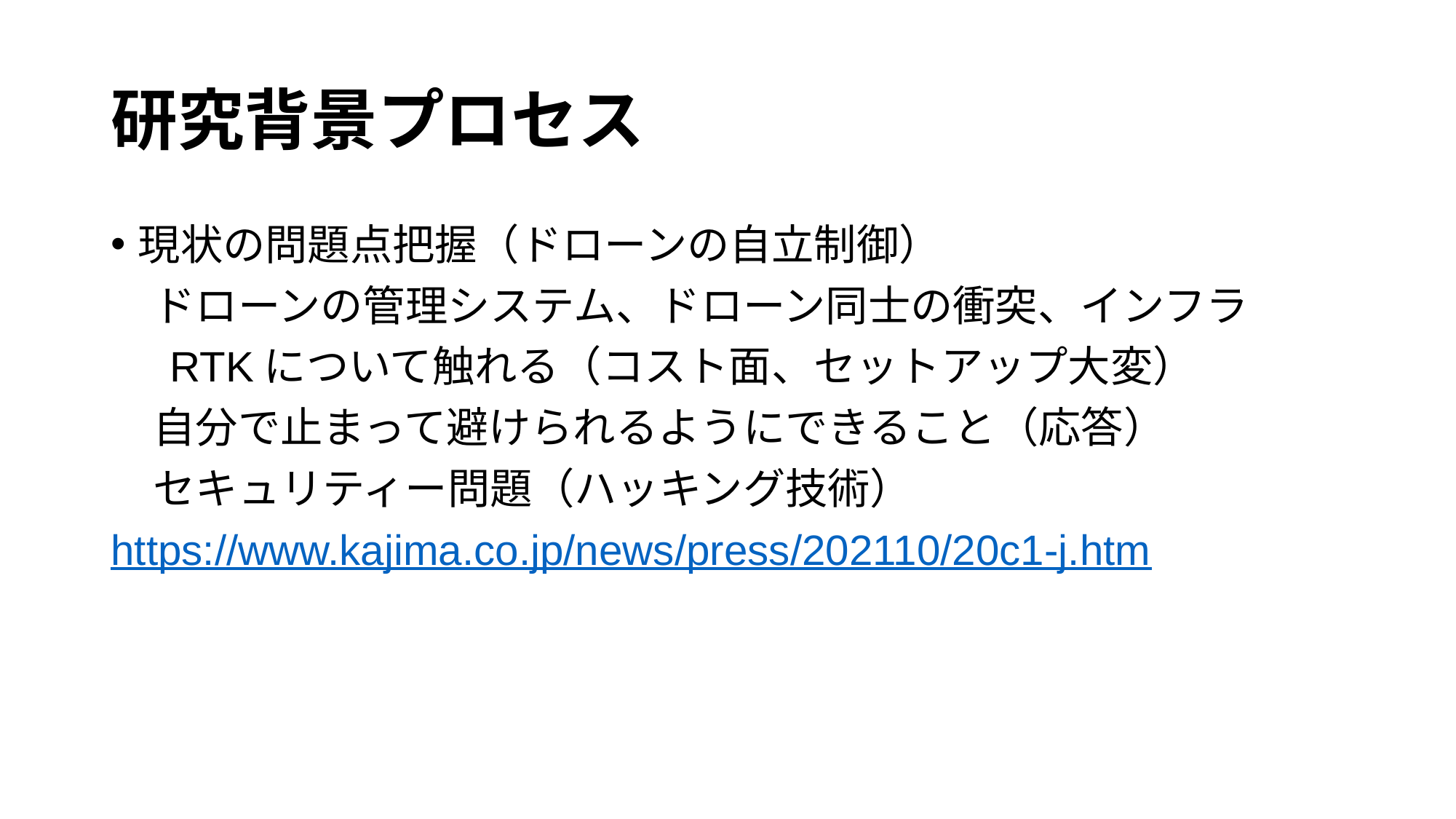

# 研究背景プロセス
現状の問題点把握（ドローンの自立制御）
　ドローンの管理システム、ドローン同士の衝突、インフラ
     RTKについて触れる（コスト面、セットアップ大変）
　自分で止まって避けられるようにできること（応答）
　セキュリティー問題（ハッキング技術）
https://www.kajima.co.jp/news/press/202110/20c1-j.htm